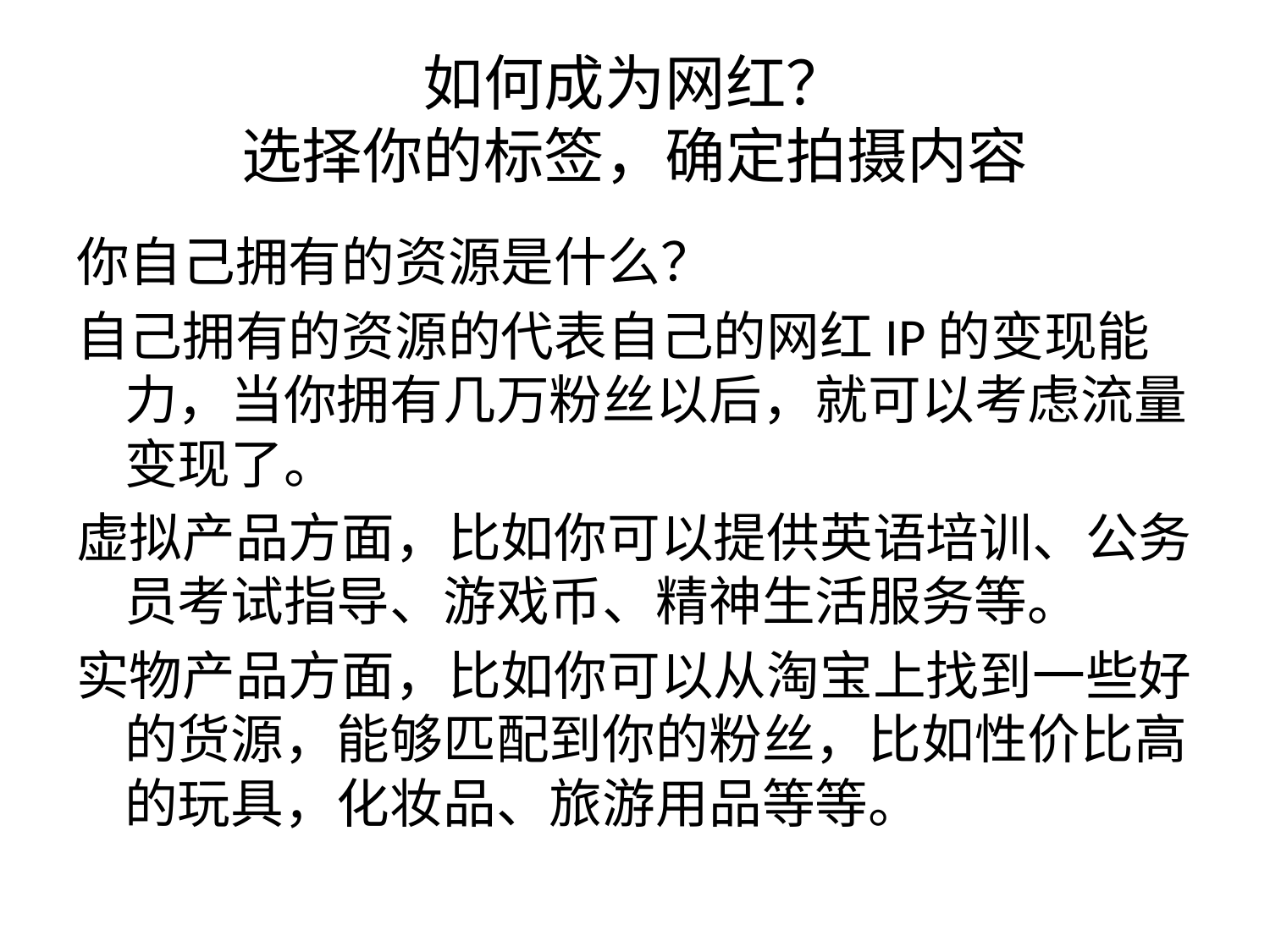

# 如何成为网红？ 选择你的标签，确定拍摄内容
你自己拥有的资源是什么？
自己拥有的资源的代表自己的网红IP的变现能力，当你拥有几万粉丝以后，就可以考虑流量变现了。
虚拟产品方面，比如你可以提供英语培训、公务员考试指导、游戏币、精神生活服务等。
实物产品方面，比如你可以从淘宝上找到一些好的货源，能够匹配到你的粉丝，比如性价比高的玩具，化妆品、旅游用品等等。